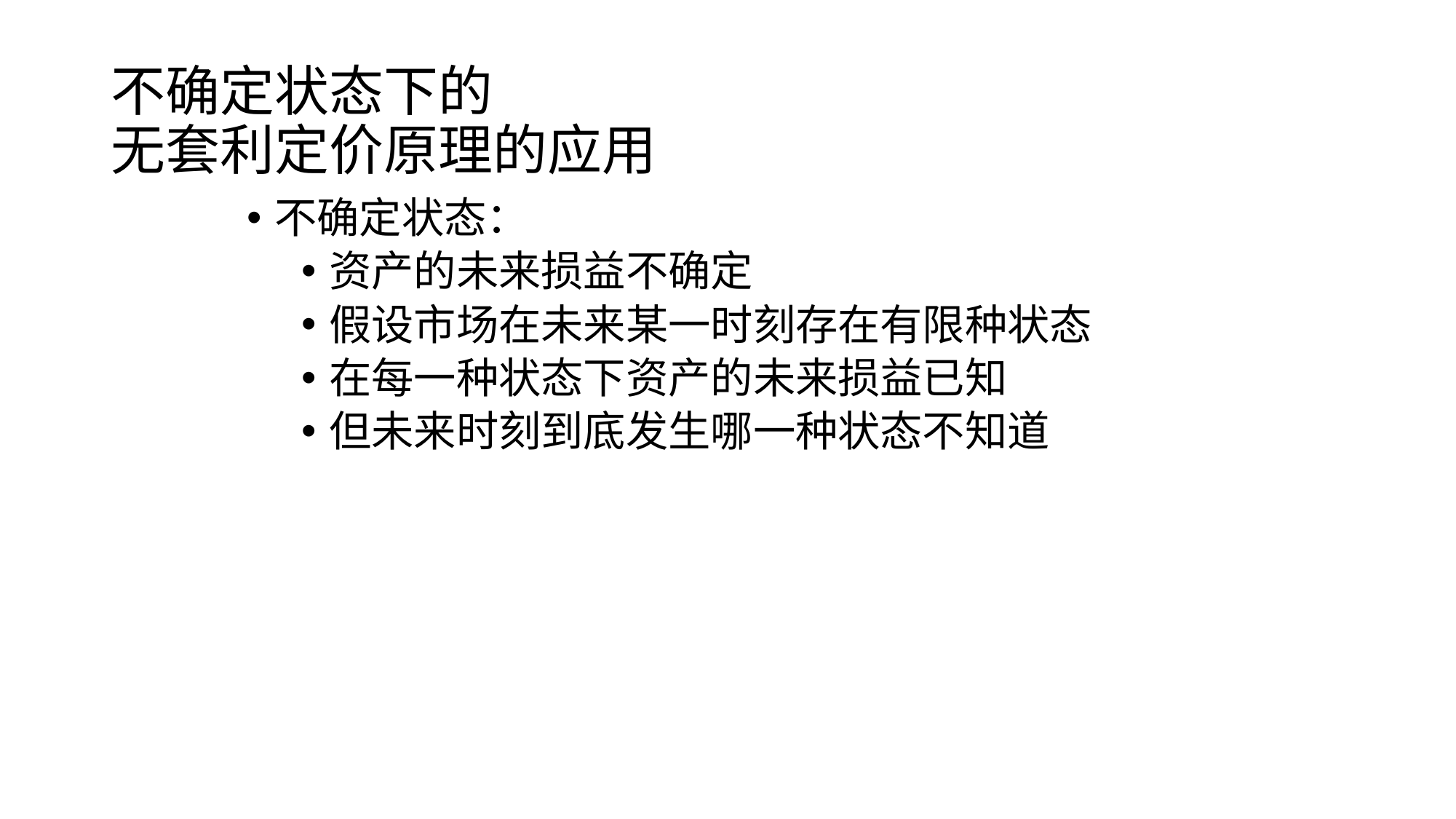

不确定状态下的
无套利定价原理的应用
不确定状态：
资产的未来损益不确定
假设市场在未来某一时刻存在有限种状态
在每一种状态下资产的未来损益已知
但未来时刻到底发生哪一种状态不知道